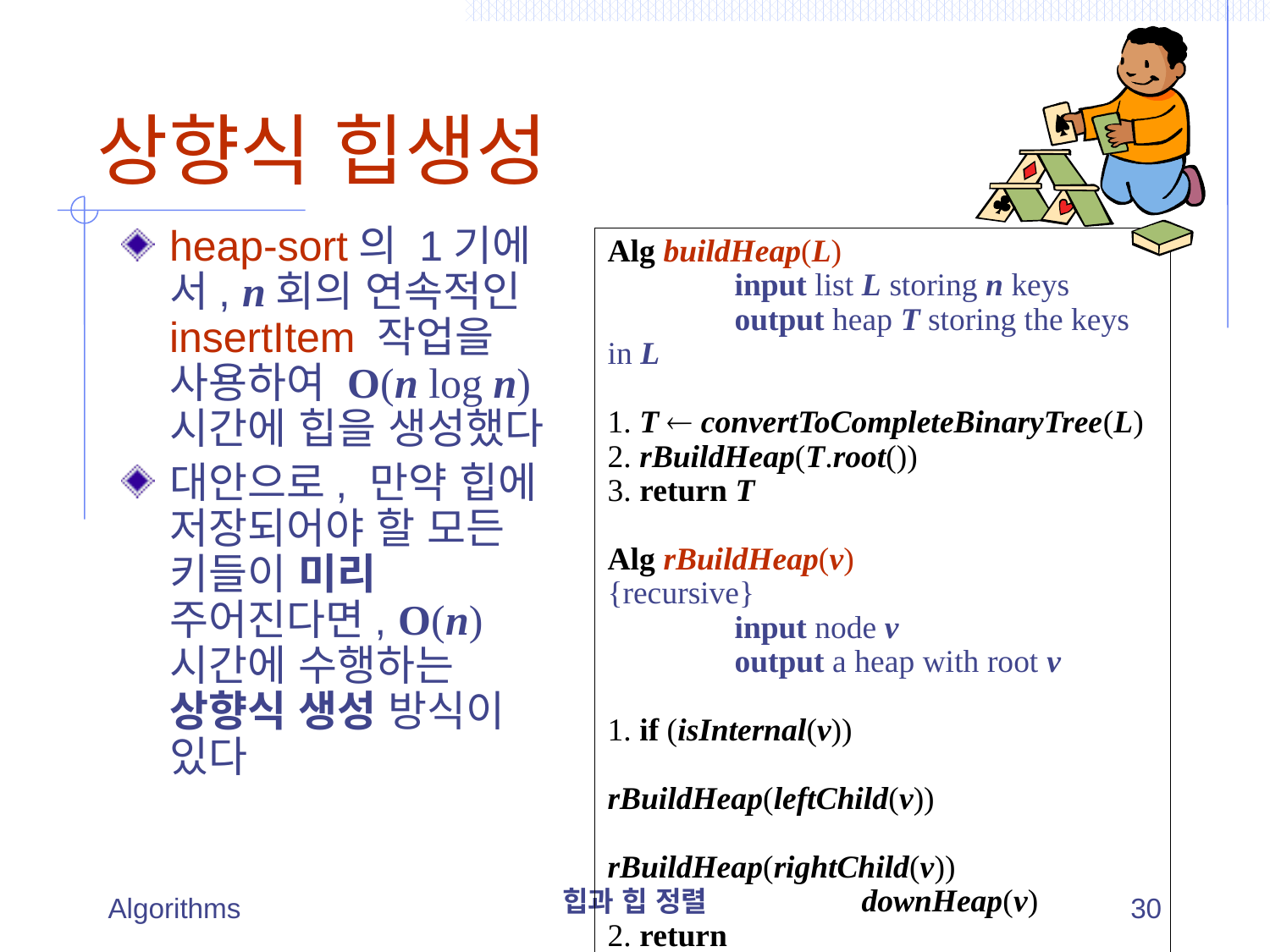

# 상향식 힙생성
heap-sort의 1기에서, n회의 연속적인 insertItem 작업을 사용하여 O(n log n) 시간에 힙을 생성했다
대안으로, 만약 힙에 저장되어야 할 모든 키들이 미리 주어진다면, O(n) 시간에 수행하는 상향식 생성 방식이 있다
Alg buildHeap(L)
	input list L storing n keys
	output heap T storing the keys in L

1. T ← convertToCompleteBinaryTree(L)
2. rBuildHeap(T.root())
3. return T

Alg rBuildHeap(v)			{recursive}
	input node v
	output a heap with root v

1. if (isInternal(v))
		rBuildHeap(leftChild(v))
		rBuildHeap(rightChild(v))
		downHeap(v)
2. return
Algorithms
힙과 힙 정렬
30